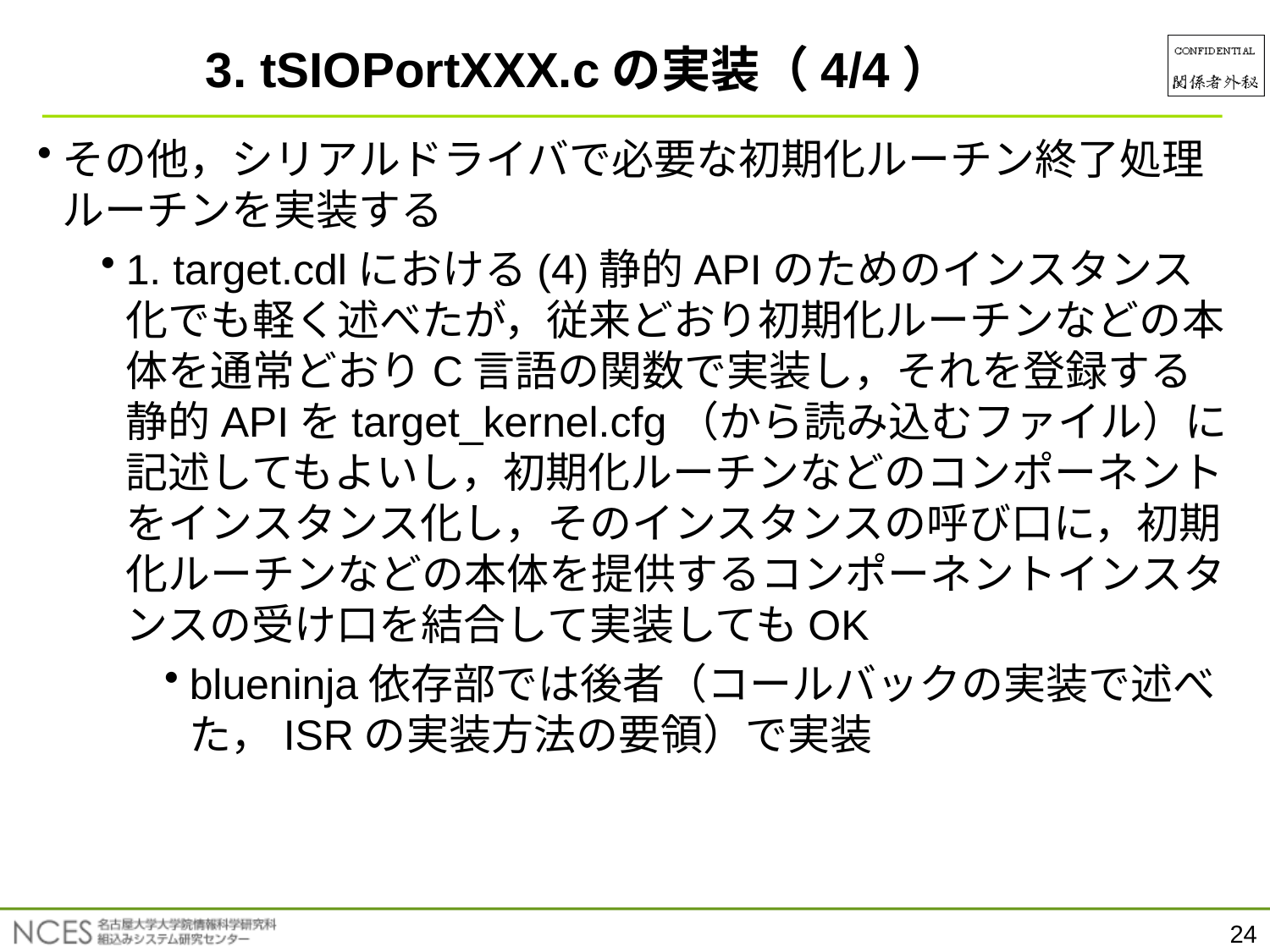

3. tSIOPortXXX.cの実装（4/4）
その他，シリアルドライバで必要な初期化ルーチン終了処理ルーチンを実装する
1. target.cdlにおける(4)静的APIのためのインスタンス化でも軽く述べたが，従来どおり初期化ルーチンなどの本体を通常どおりC言語の関数で実装し，それを登録する静的APIをtarget_kernel.cfg（から読み込むファイル）に記述してもよいし，初期化ルーチンなどのコンポーネントをインスタンス化し，そのインスタンスの呼び口に，初期化ルーチンなどの本体を提供するコンポーネントインスタンスの受け口を結合して実装してもOK
blueninja依存部では後者（コールバックの実装で述べた，ISRの実装方法の要領）で実装
24